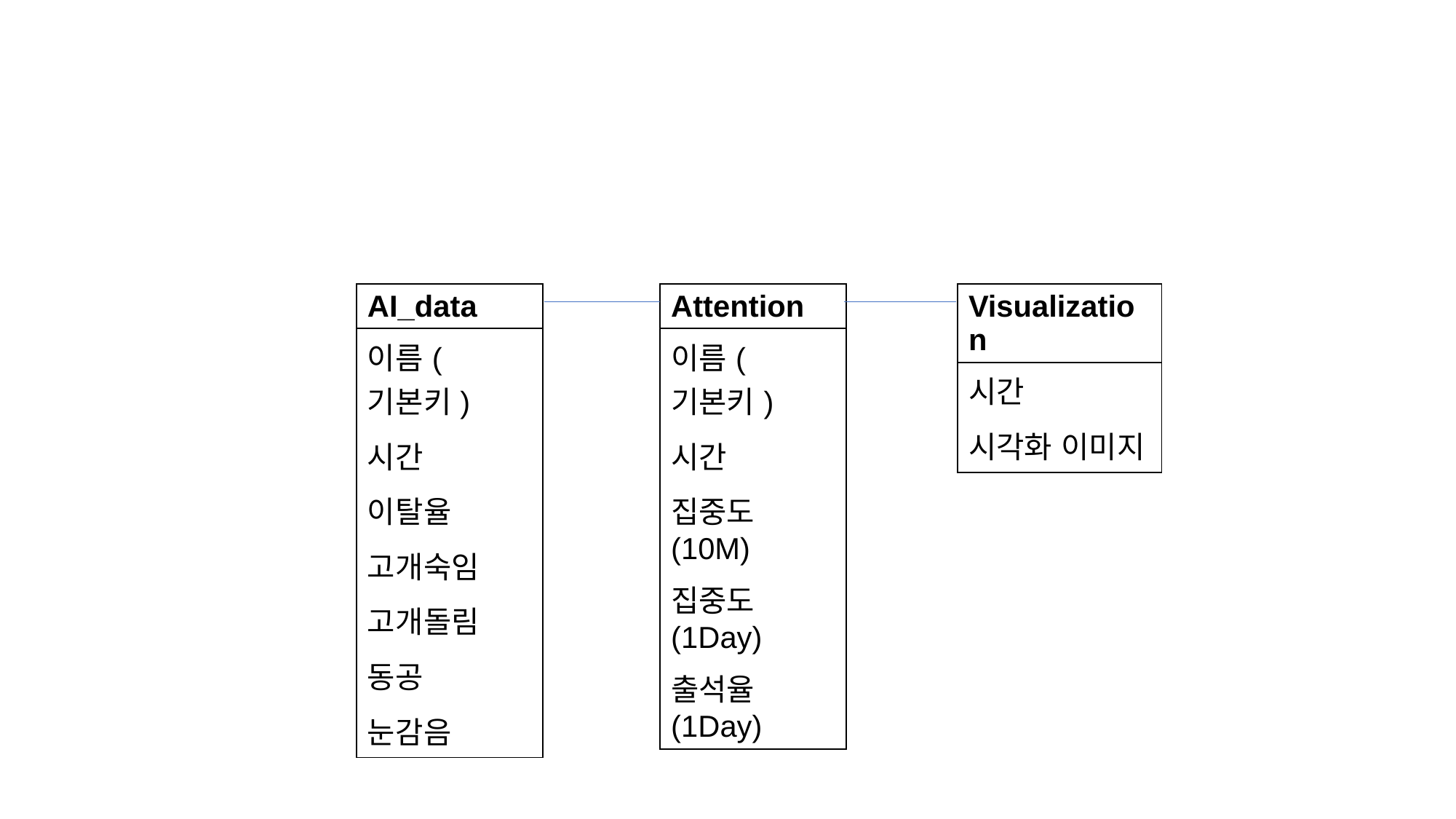

| AI\_data |
| --- |
| 이름(기본키) |
| 시간 |
| 이탈율 |
| 고개숙임 |
| 고개돌림 |
| 동공 |
| 눈감음 |
| Attention |
| --- |
| 이름(기본키) |
| 시간 |
| 집중도(10M) |
| 집중도(1Day) |
| 출석율(1Day) |
| Visualization |
| --- |
| 시간 |
| 시각화 이미지 |